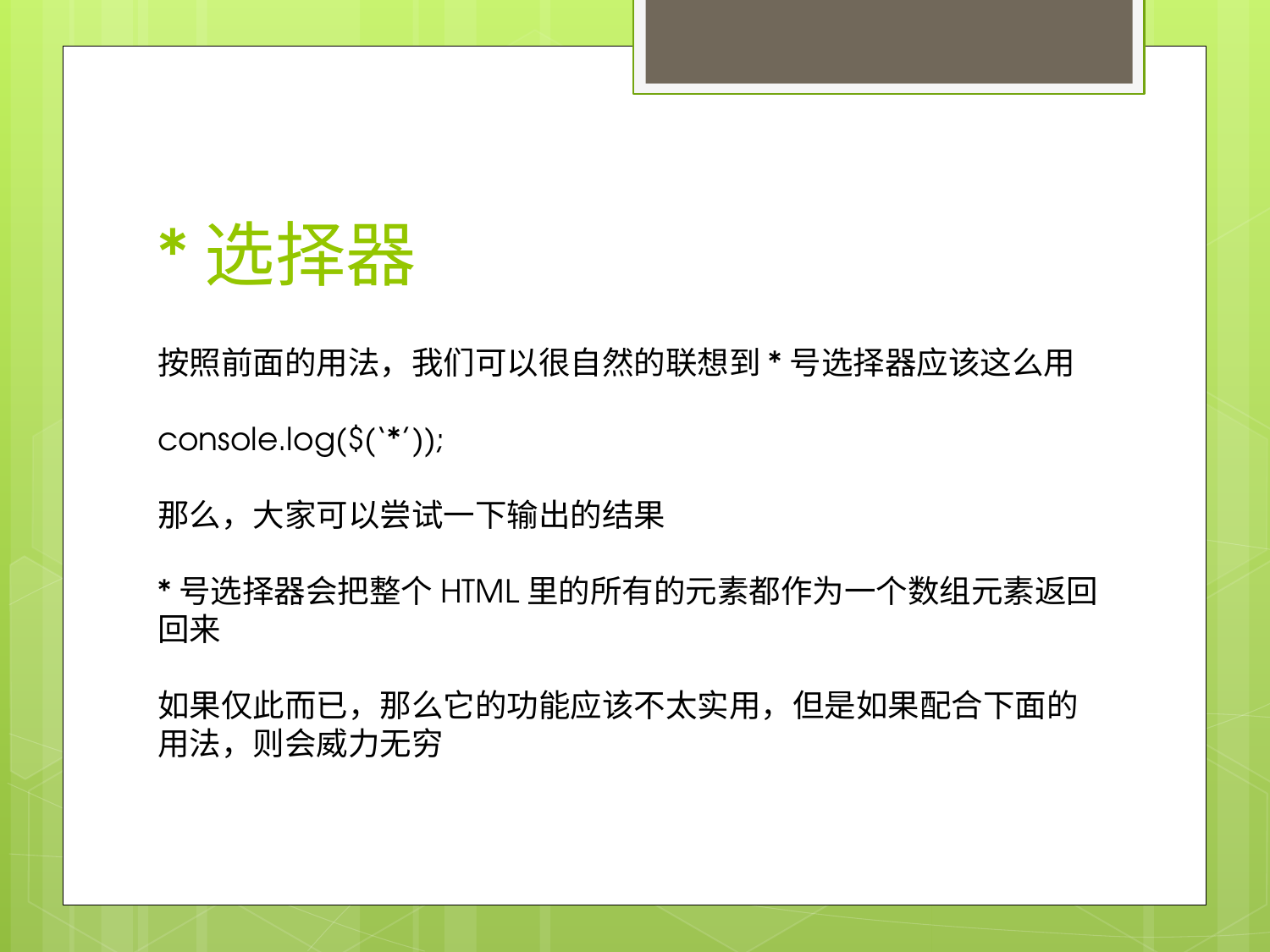

# *选择器
按照前面的用法，我们可以很自然的联想到*号选择器应该这么用

console.log($(‘*’));

那么，大家可以尝试一下输出的结果

*号选择器会把整个HTML里的所有的元素都作为一个数组元素返回回来

如果仅此而已，那么它的功能应该不太实用，但是如果配合下面的用法，则会威力无穷